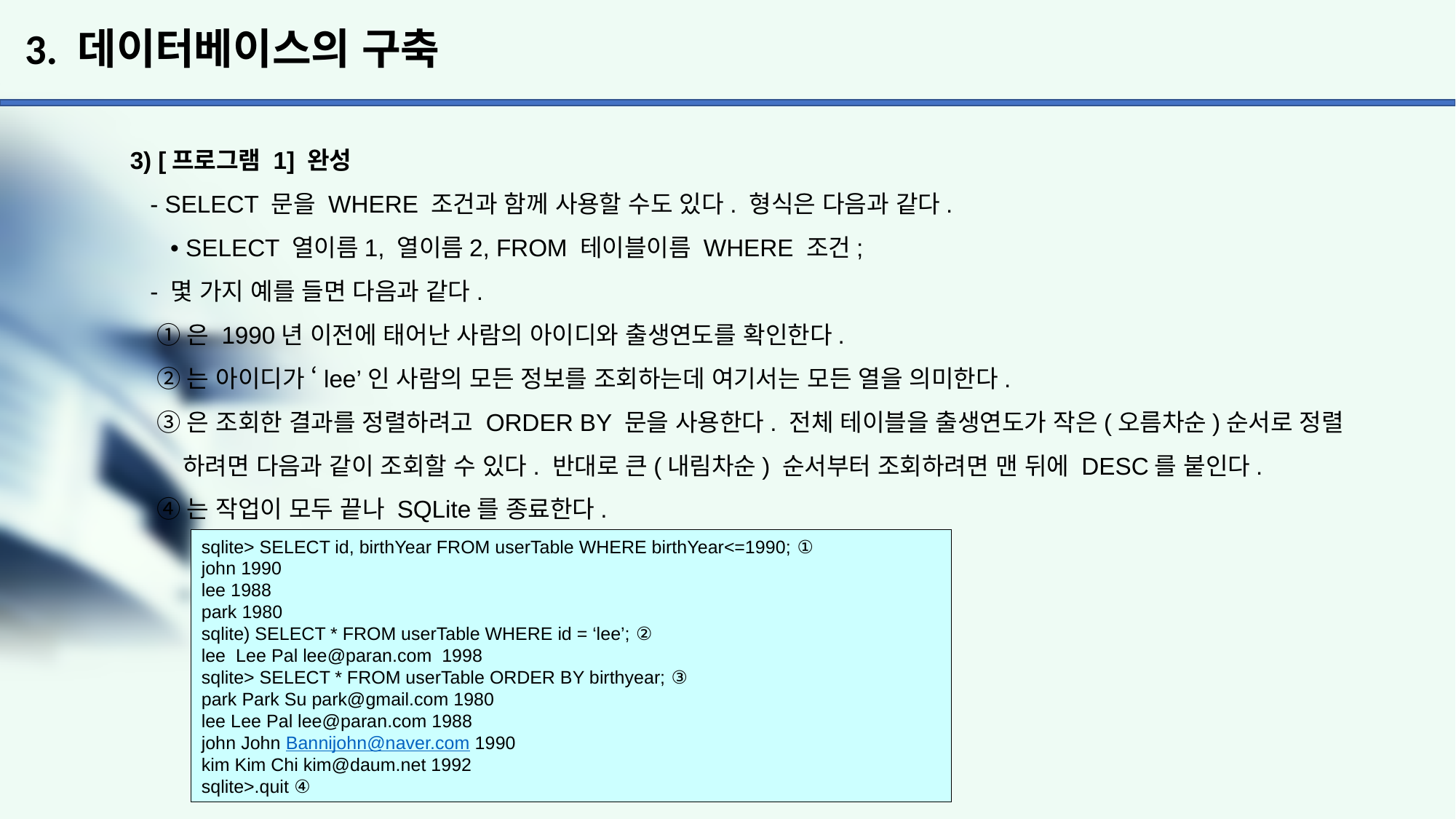

# 3. 데이터베이스의 구축
3) [프로그램 1] 완성
   - SELECT 문을 WHERE 조건과 함께 사용할 수도 있다. 형식은 다음과 같다.
      • SELECT 열이름1, 열이름2, FROM 테이블이름 WHERE 조건;
   - 몇 가지 예를 들면 다음과 같다.
    ①은 1990년 이전에 태어난 사람의 아이디와 출생연도를 확인한다.
    ②는 아이디가 ‘lee’인 사람의 모든 정보를 조회하는데 여기서는 모든 열을 의미한다.
    ③은 조회한 결과를 정렬하려고 ORDER BY 문을 사용한다. 전체 테이블을 출생연도가 작은(오름차순)순서로 정렬
       하려면 다음과 같이 조회할 수 있다. 반대로 큰(내림차순) 순서부터 조회하려면 맨 뒤에 DESC를 붙인다.
    ④는 작업이 모두 끝나 SQLite를 종료한다.

sqlite> SELECT id, birthYear FROM userTable WHERE birthYear<=1990; ①
john 1990
lee 1988
park 1980
sqlite) SELECT * FROM userTable WHERE id = ‘lee’; ②
lee  Lee Pal lee@paran.com  1998
sqlite> SELECT * FROM userTable ORDER BY birthyear; ③
park Park Su park@gmail.com 1980
lee Lee Pal lee@paran.com 1988
john John Bannijohn@naver.com 1990
kim Kim Chi kim@daum.net 1992
sqlite>.quit ④